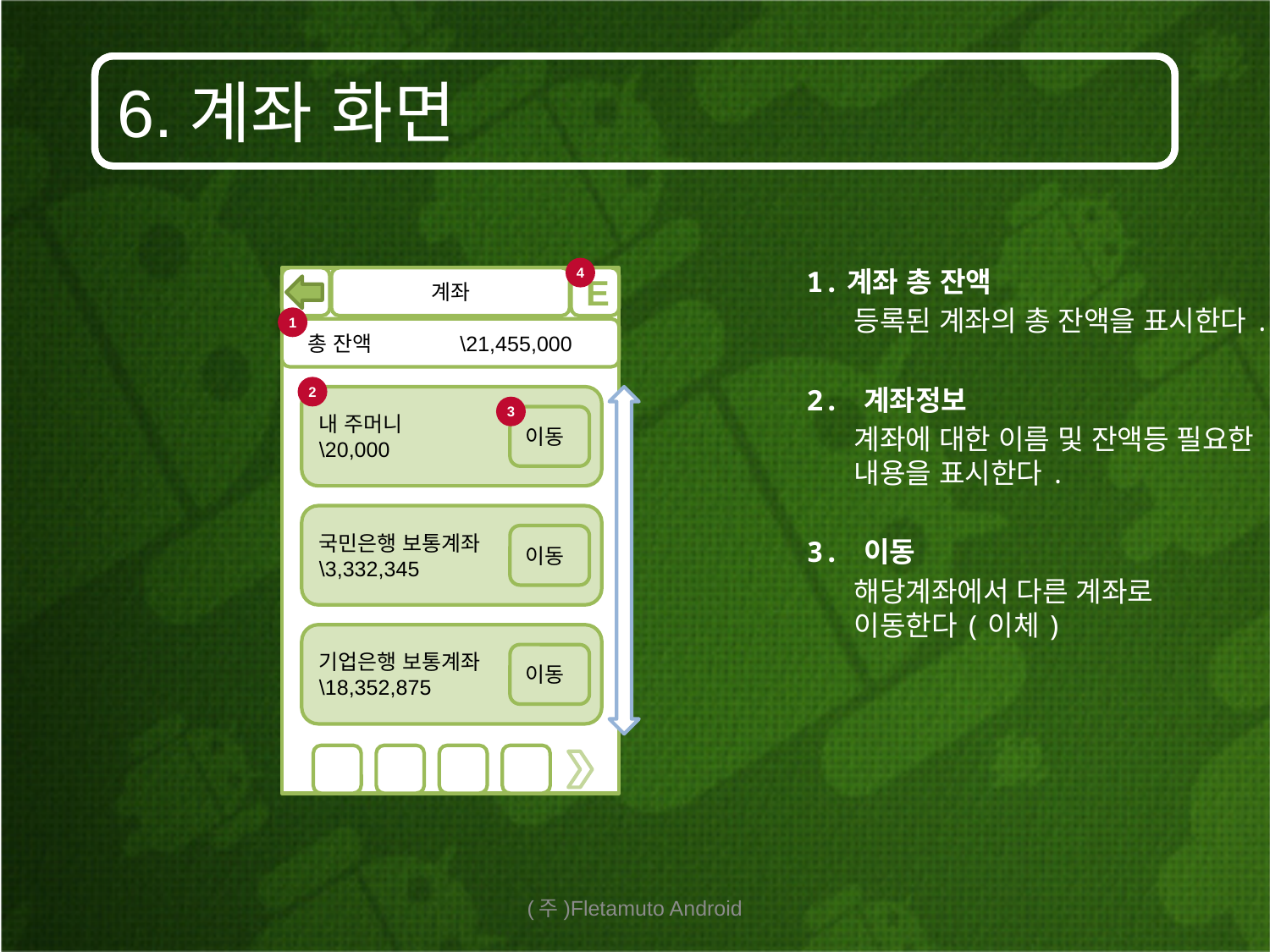

# 6.계좌 화면

1.계좌 총 잔액
	등록된 계좌의 총 잔액을 표시한다.

2. 계좌정보
	계좌에 대한 이름 및 잔액등 필요한 내용을 표시한다.

3. 이동
	해당계좌에서 다른 계좌로 이동한다(이체)

4

계좌
E
1
 총 잔액              \21,455,000
2
내 주머니
\20,000

3
이동
국민은행 보통계좌
\3,332,345
이동
기업은행 보통계좌
\18,352,875
이동

(주)Fletamuto Android